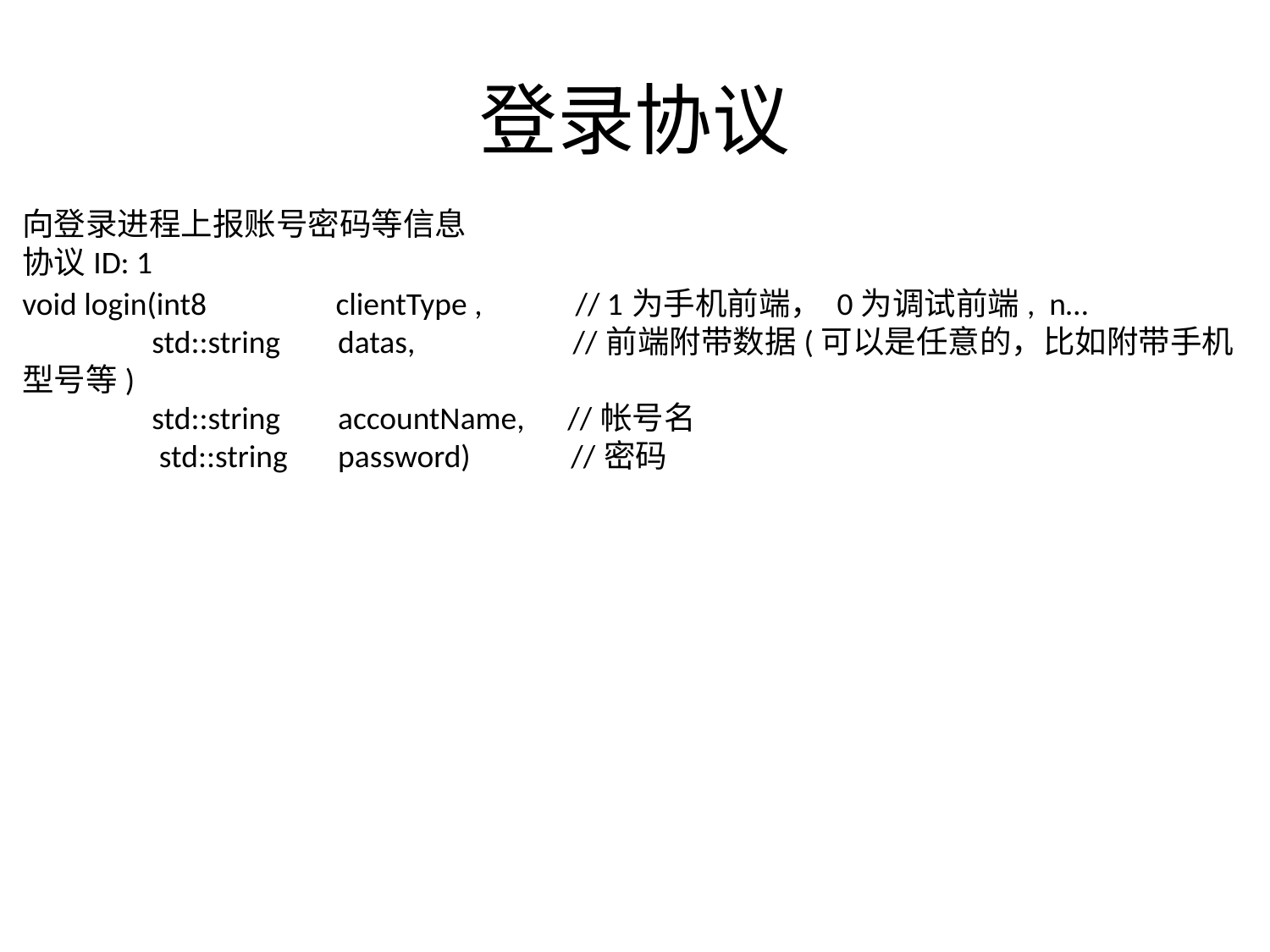

# 登录协议
向登录进程上报账号密码等信息
协议ID: 1
void login(int8                  clientType ,             // 1为手机前端， 0为调试前端,  n…
                  std::string        datas,                      //前端附带数据(可以是任意的，比如附带手机型号等)
                  std::string        accountName,      //帐号名
                   std::string       password)              //密码